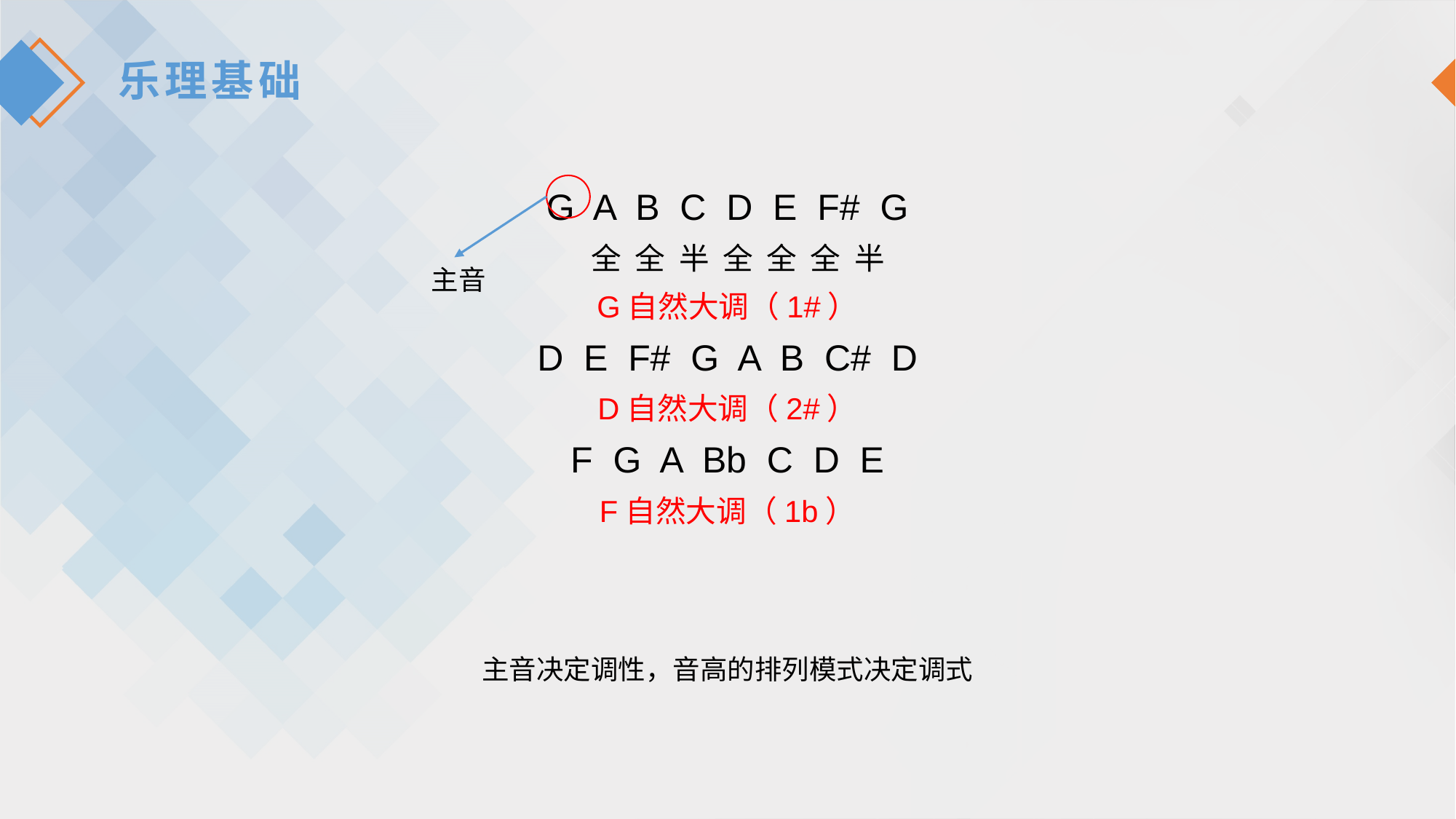

乐理基础

G  A  B  C  D  E  F#  G
  全  全  半  全  全  全  半
G自然大调（1#）
D  E  F#  G  A  B  C#  D
D自然大调（2#）
F  G  A  Bb  C  D  E
F自然大调（1b）

主音
主音决定调性，音高的排列模式决定调式